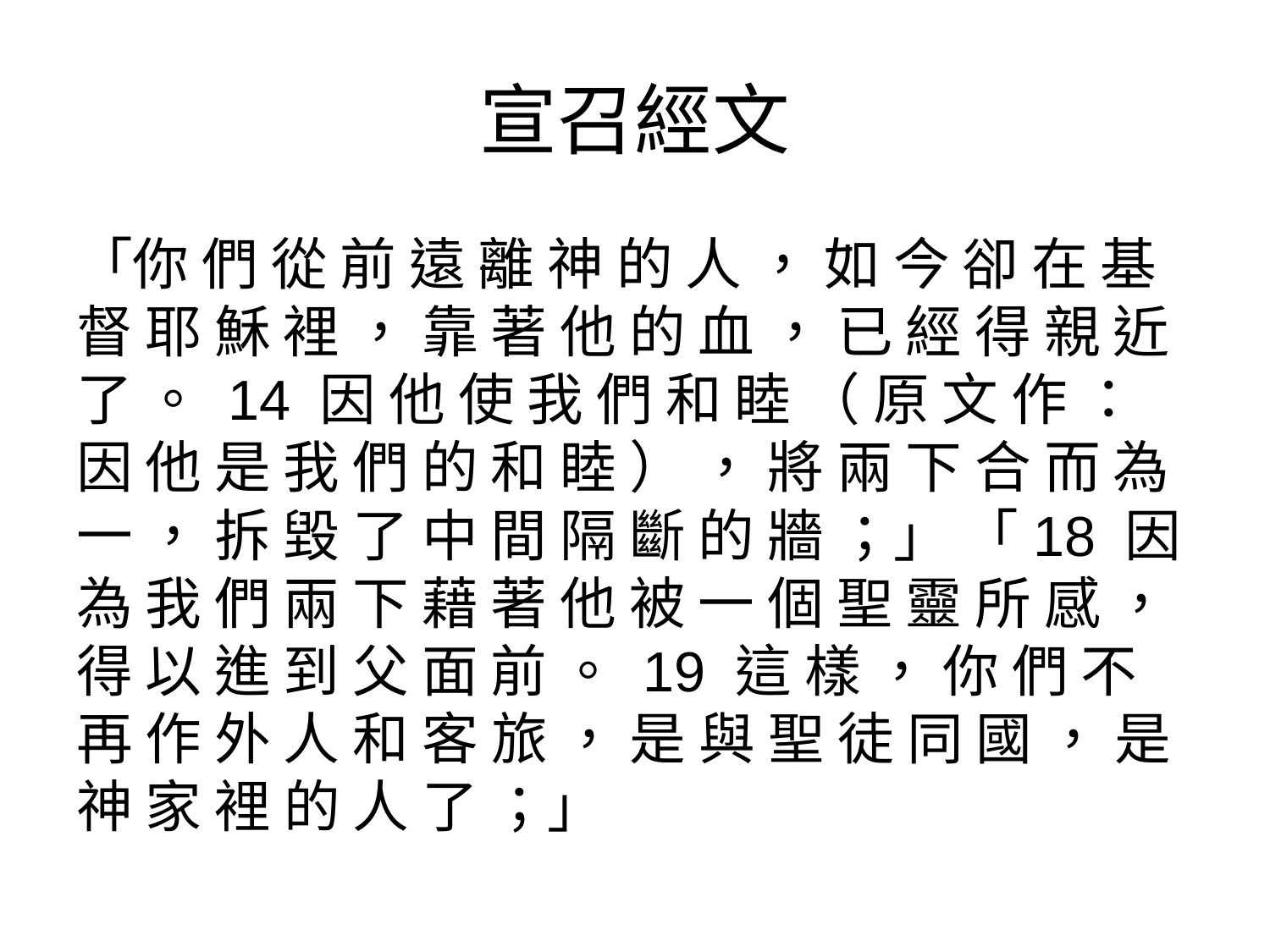

# 宣召經文
「你 們 從 前 遠 離 神 的 人 ， 如 今 卻 在 基 督 耶 穌 裡 ， 靠 著 他 的 血 ， 已 經 得 親 近 了 。 14 因 他 使 我 們 和 睦 （ 原 文 作 ： 因 他 是 我 們 的 和 睦 ） ， 將 兩 下 合 而 為 一 ， 拆 毀 了 中 間 隔 斷 的 牆 ；」 「18 因 為 我 們 兩 下 藉 著 他 被 一 個 聖 靈 所 感 ， 得 以 進 到 父 面 前 。 19 這 樣 ， 你 們 不 再 作 外 人 和 客 旅 ， 是 與 聖 徒 同 國 ， 是 神 家 裡 的 人 了 ；」